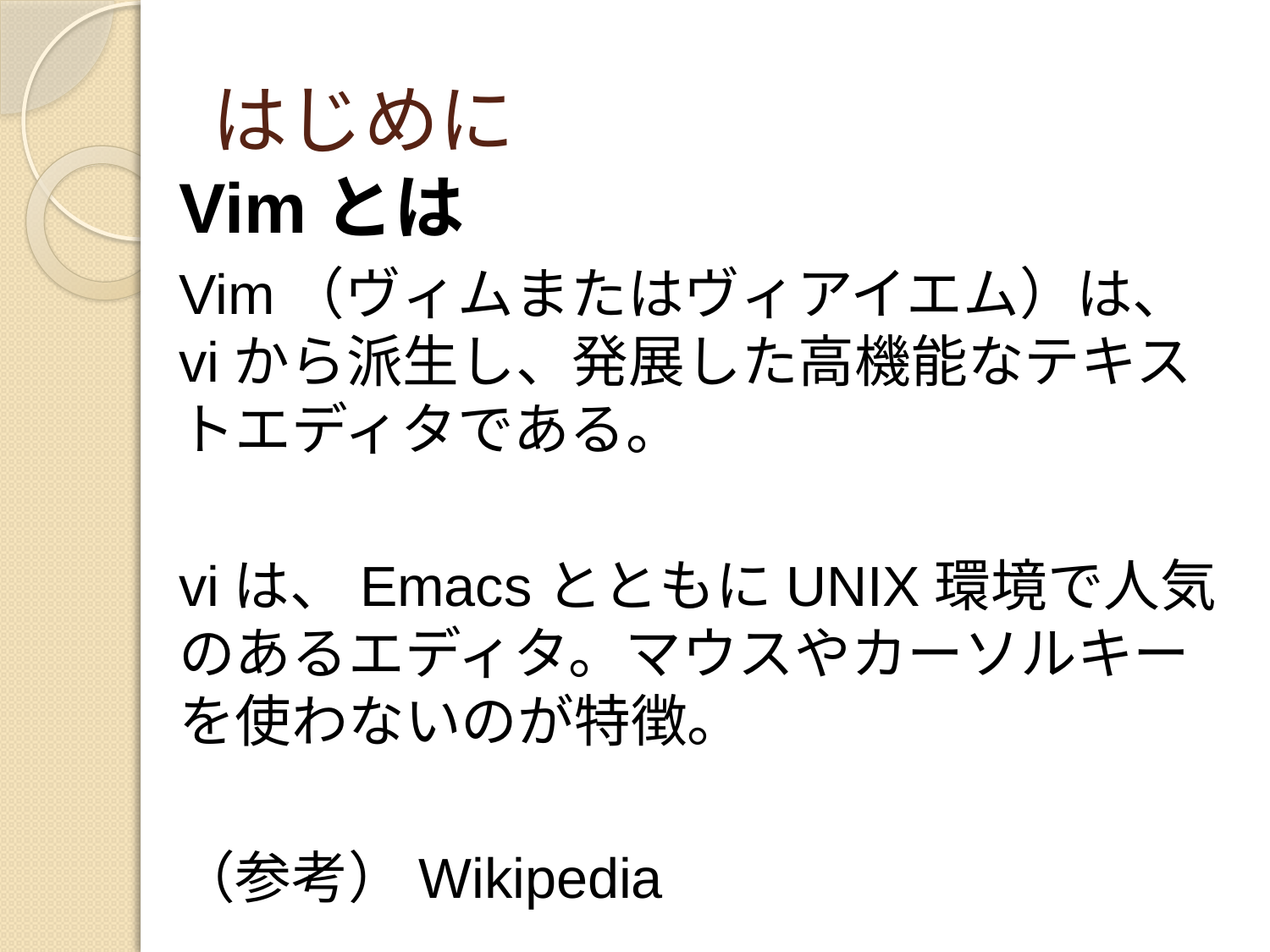

# はじめに
Vimとは
Vim（ヴィムまたはヴィアイエム）は、viから派生し、発展した高機能なテキストエディタである。

viは、EmacsとともにUNIX環境で人気のあるエディタ。マウスやカーソルキーを使わないのが特徴。

（参考）Wikipedia